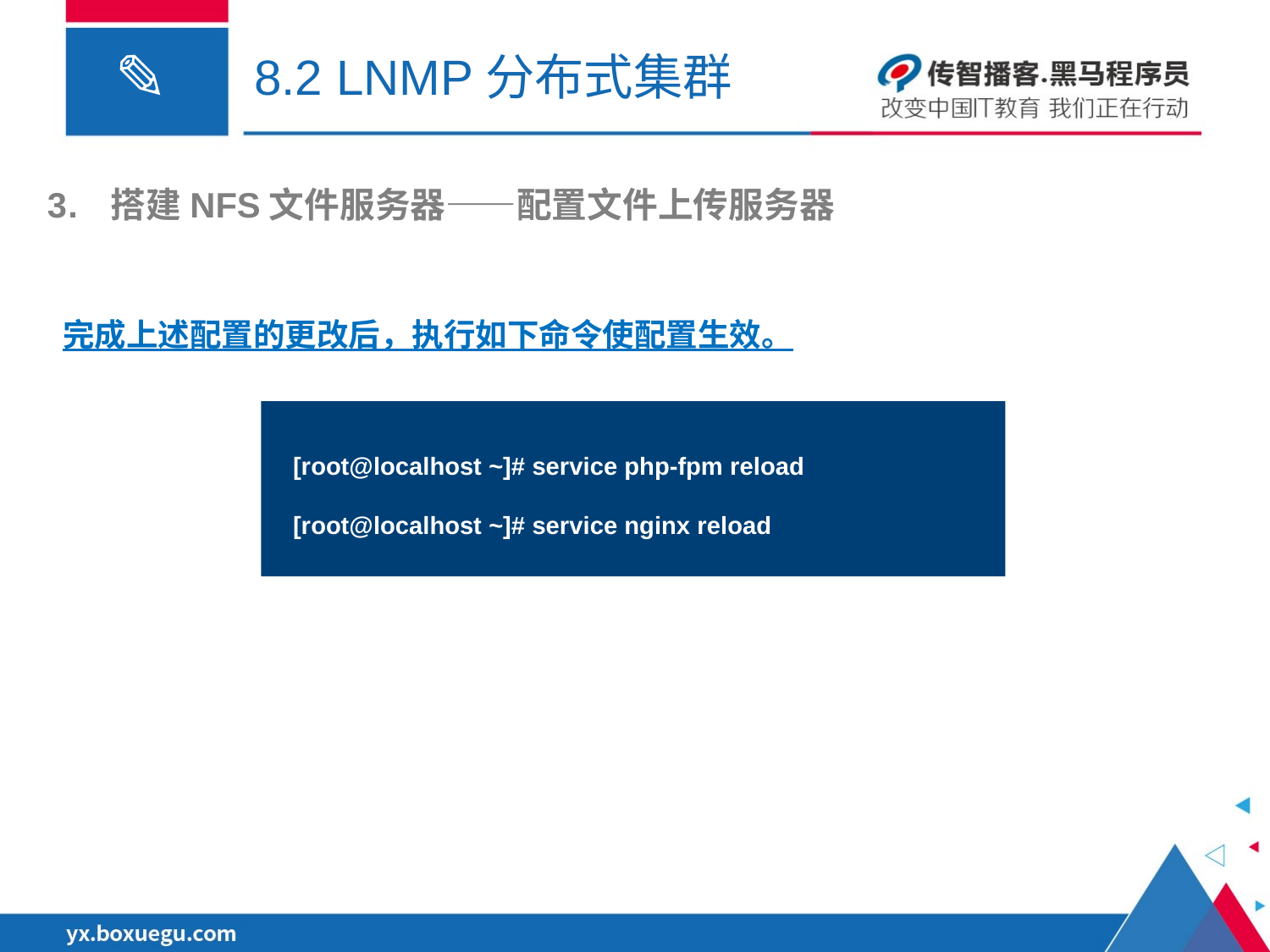

# 8.2 LNMP分布式集群
搭建NFS文件服务器——配置文件上传服务器
完成上述配置的更改后，执行如下命令使配置生效。

[root@localhost ~]# service php-fpm reload
[root@localhost ~]# service nginx reload